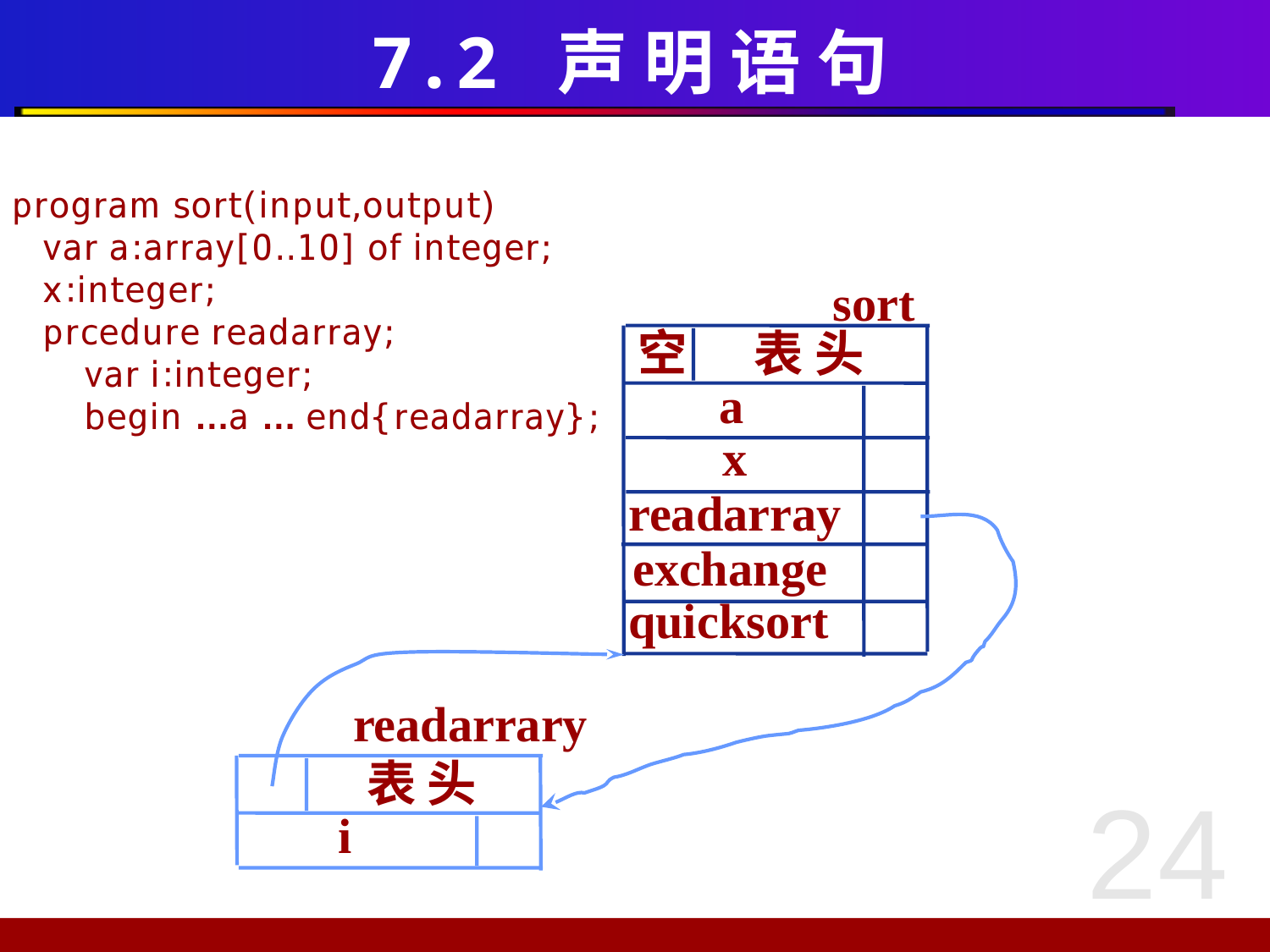

# 7.2 声 明 语 句
program sort(input,output)
   var a:array[0..10] of integer;
   x:integer;
   prcedure readarray;
       var i:integer;
       begin …a … end{readarray};
sort
空
表 头

a

x

readarray

exchange

quicksort

readarrary
表 头

i

24